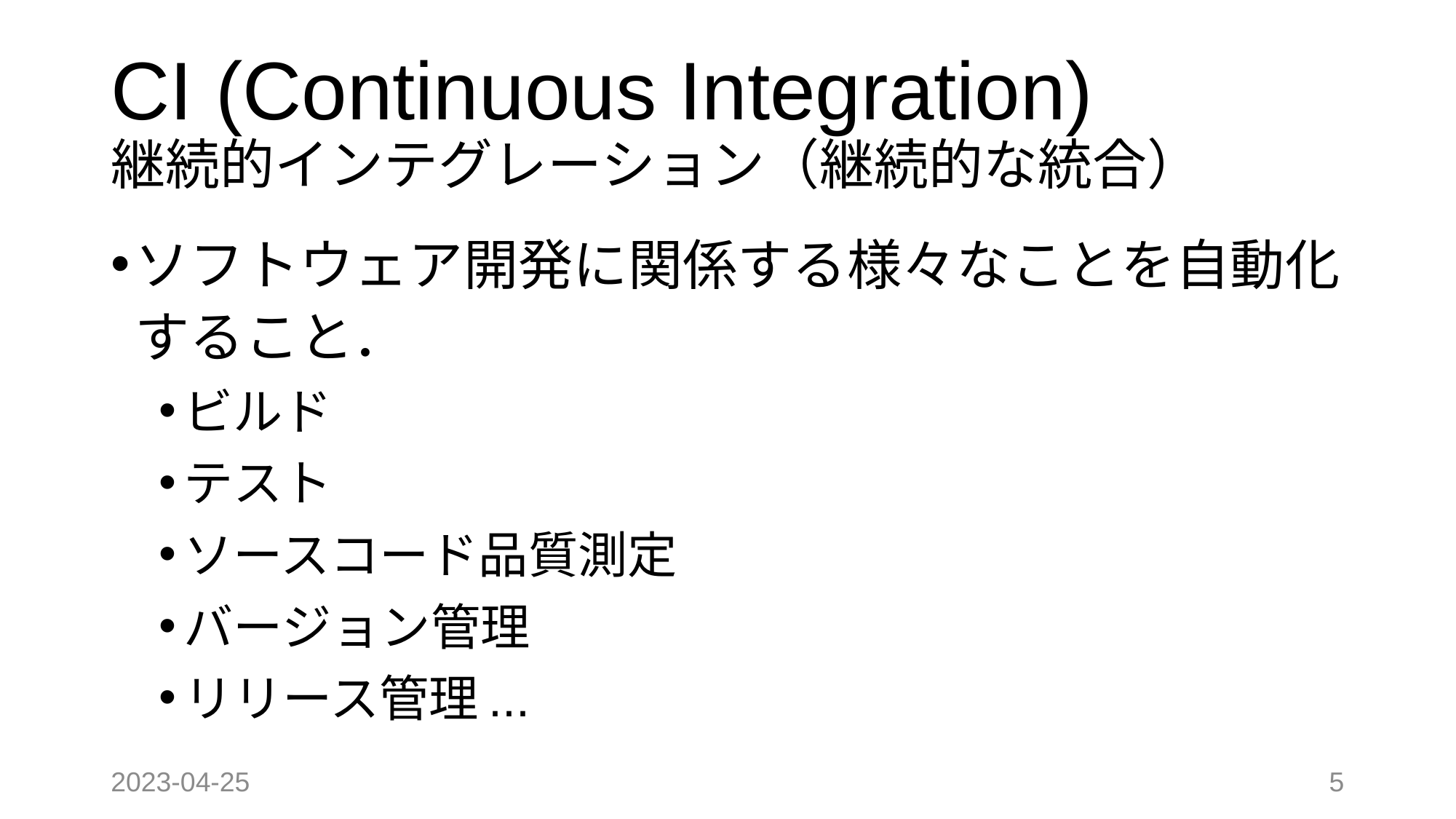

# CI (Continuous Integration) 継続的インテグレーション（継続的な統合）
ソフトウェア開発に関係する様々なことを自動化すること．
ビルド
テスト
ソースコード品質測定
バージョン管理
リリース管理...
2023-04-25
5